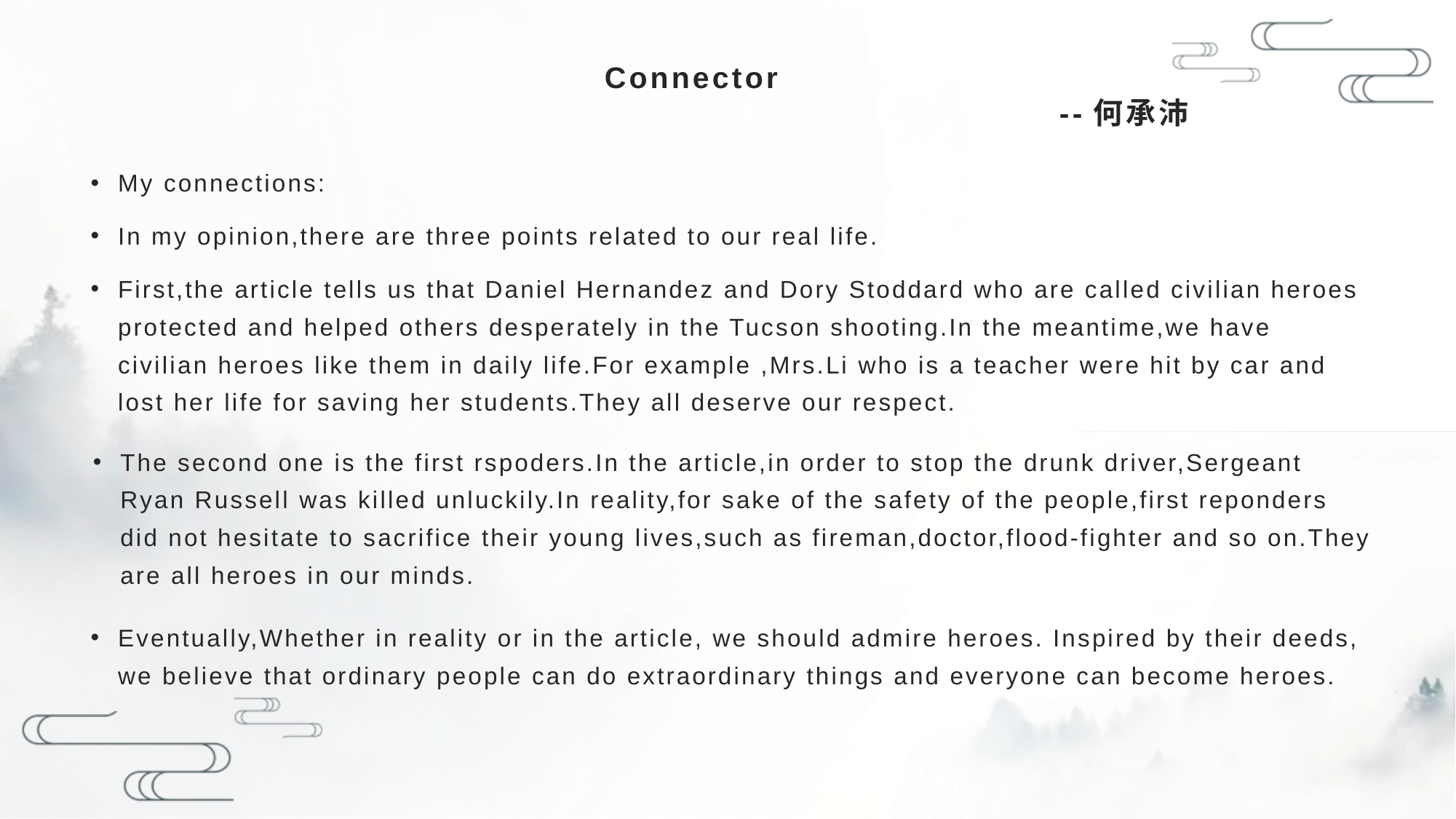

# Connector --何承沛
My connections:
In my opinion,there are three points related to our real life.
First,the article tells us that Daniel Hernandez and Dory Stoddard who are called civilian heroes protected and helped others desperately in the Tucson shooting.In the meantime,we have civilian heroes like them in daily life.For example ,Mrs.Li who is a teacher were hit by car and lost her life for saving her students.They all deserve our respect.

The second one is the first rspoders.In the article,in order to stop the drunk driver,Sergeant Ryan Russell was killed unluckily.In reality,for sake of the safety of the people,first reponders did not hesitate to sacrifice their young lives,such as fireman,doctor,flood-fighter and so on.They are all heroes in our minds.
Eventually,Whether in reality or in the article, we should admire heroes. Inspired by their deeds, we believe that ordinary people can do extraordinary things and everyone can become heroes.